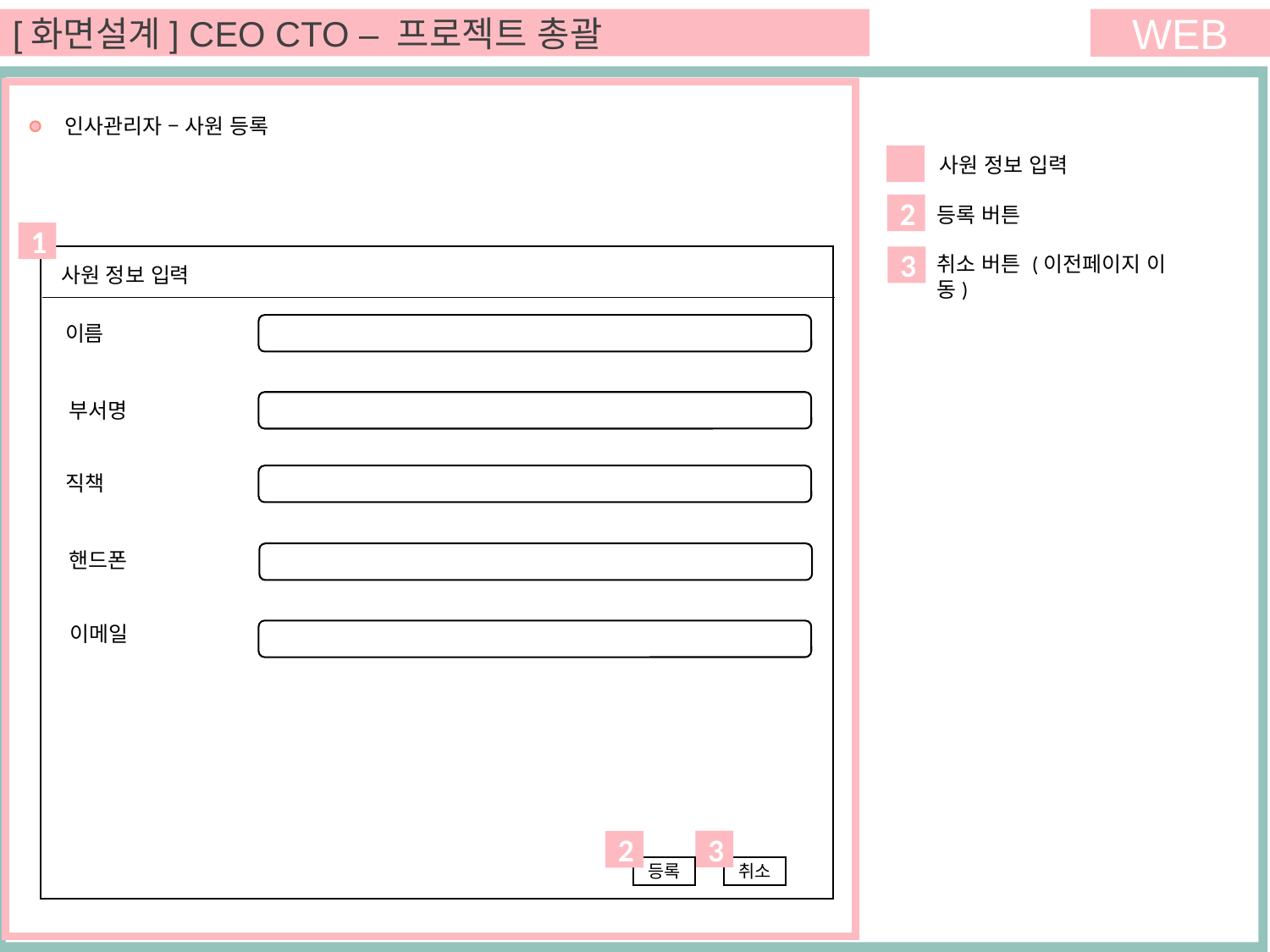

[화면설계] CEO CTO – 프로젝트 총괄
WEB

 인사관리자 – 사원 등록

1
사원 정보 입력
2
등록 버튼
1
취소 버튼 (이전페이지 이동)

3
사원 정보 입력
이름
ㅍ
부서명

직책

핸드폰

이메일

3
2
취소
등록